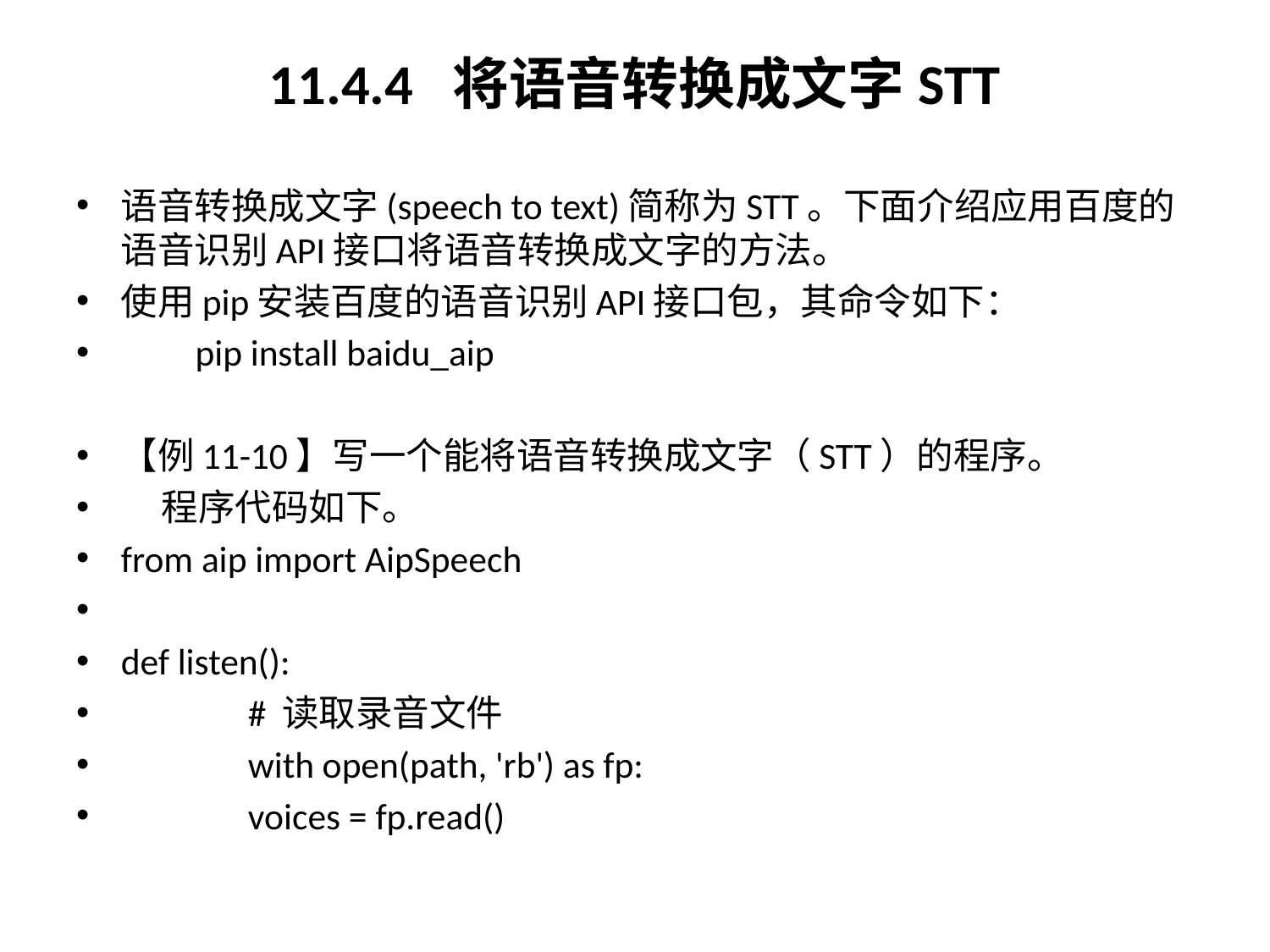

# 11.4.4  将语音转换成文字STT
语音转换成文字(speech to text)简称为STT。下面介绍应用百度的语音识别API接口将语音转换成文字的方法。
使用pip安装百度的语音识别API接口包，其命令如下：
         pip install baidu_aip

【例11-10】写一个能将语音转换成文字（STT）的程序。
    程序代码如下。
from aip import AipSpeech

def listen():
	  # 读取录音文件
	  with open(path, 'rb') as fp:
		  voices = fp.read()